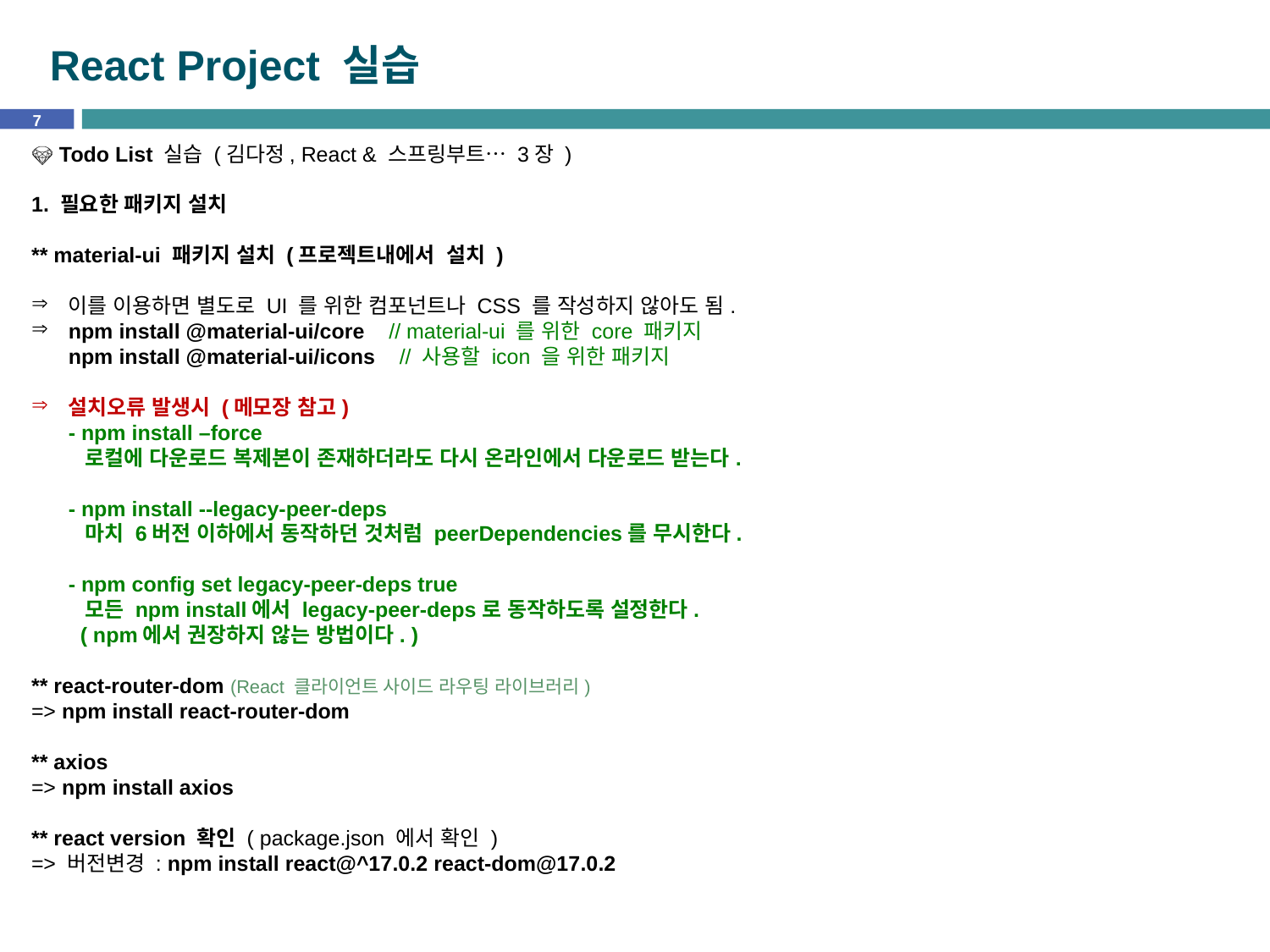

# React Project 실습
7
💎 Todo List 실습 (김다정, React & 스프링부트… 3장 )

1. 필요한 패키지 설치

** material-ui 패키지 설치 (프로젝트내에서  설치 )

이를 이용하면 별도로 UI 를 위한 컴포넌트나 CSS 를 작성하지 않아도 됨.
npm install @material-ui/core    // material-ui 를 위한 core 패키지
npm install @material-ui/icons    // 사용할 icon 을 위한 패키지

설치오류 발생시 (메모장 참고)
- npm install –force
  로컬에 다운로드 복제본이 존재하더라도 다시 온라인에서 다운로드 받는다.
- npm install --legacy-peer-deps
  마치 6버전 이하에서 동작하던 것처럼 peerDependencies를 무시한다.
- npm config set legacy-peer-deps true
  모든 npm install에서 legacy-peer-deps로 동작하도록 설정한다.
  ( npm에서 권장하지 않는 방법이다. )
** react-router-dom (React 클라이언트 사이드 라우팅 라이브러리)
=> npm install react-router-dom

** axios
=> npm install axios

** react version 확인 ( package.json 에서 확인 )
=> 버전변경 : npm install react@^17.0.2 react-dom@17.0.2